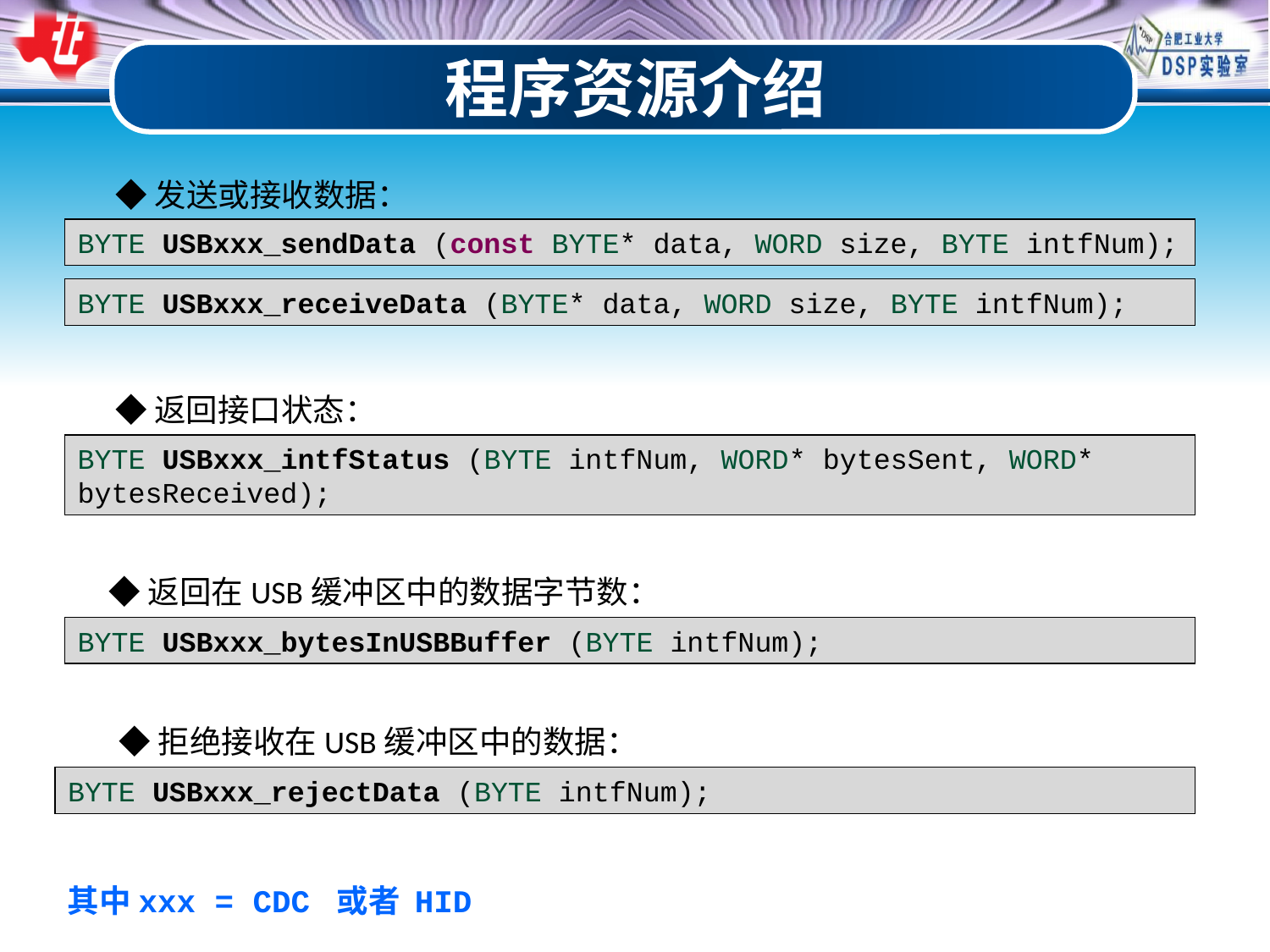

程序资源介绍
◆发送或接收数据：
BYTE USBxxx_sendData (const BYTE* data, WORD size, BYTE intfNum);
BYTE USBxxx_receiveData (BYTE* data, WORD size, BYTE intfNum);
◆返回接口状态：
BYTE USBxxx_intfStatus (BYTE intfNum, WORD* bytesSent, WORD* bytesReceived);
◆返回在USB缓冲区中的数据字节数：
BYTE USBxxx_bytesInUSBBuffer (BYTE intfNum);
◆拒绝接收在USB缓冲区中的数据：
BYTE USBxxx_rejectData (BYTE intfNum);
其中xxx = CDC 或者 HID